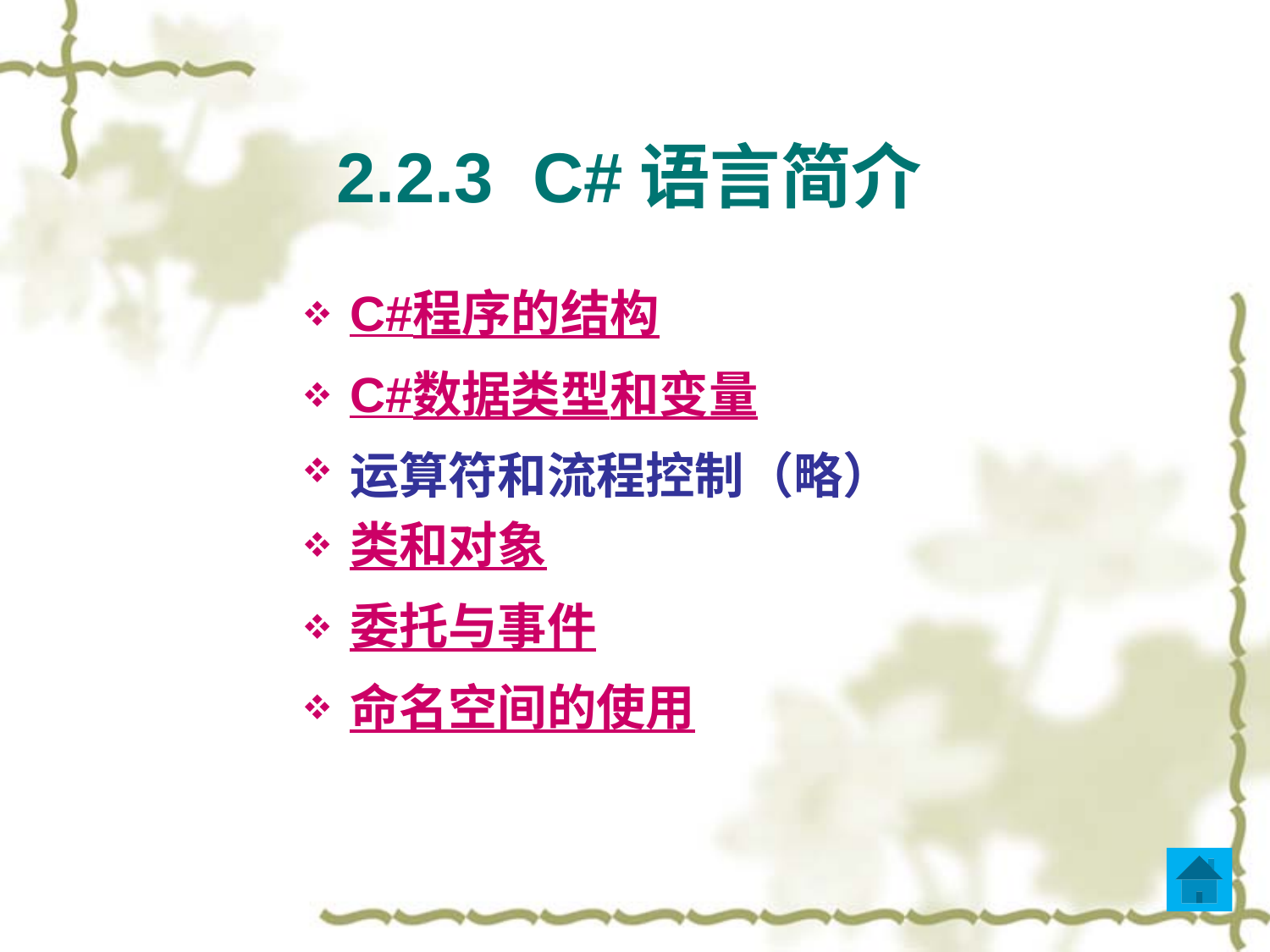

2.2.3  C#语言简介
C#程序的结构
C#数据类型和变量
运算符和流程控制（略）
类和对象
委托与事件
命名空间的使用